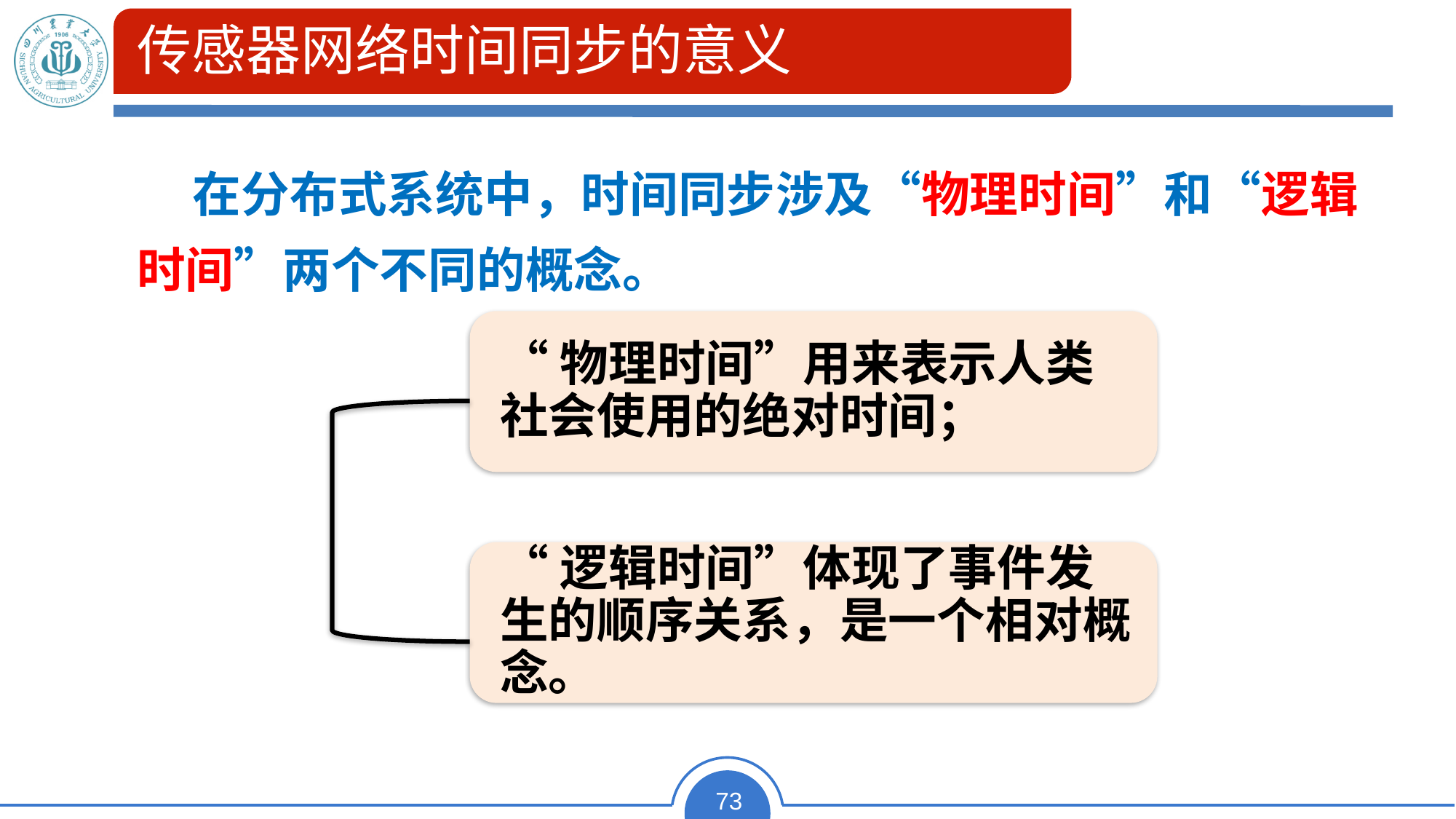

# 传感器网络时间同步的意义
    在分布式系统中，时间同步涉及“物理时间”和“逻辑时间”两个不同的概念。
“物理时间”用来表示人类社会使用的绝对时间；
“逻辑时间”体现了事件发生的顺序关系，是一个相对概念。